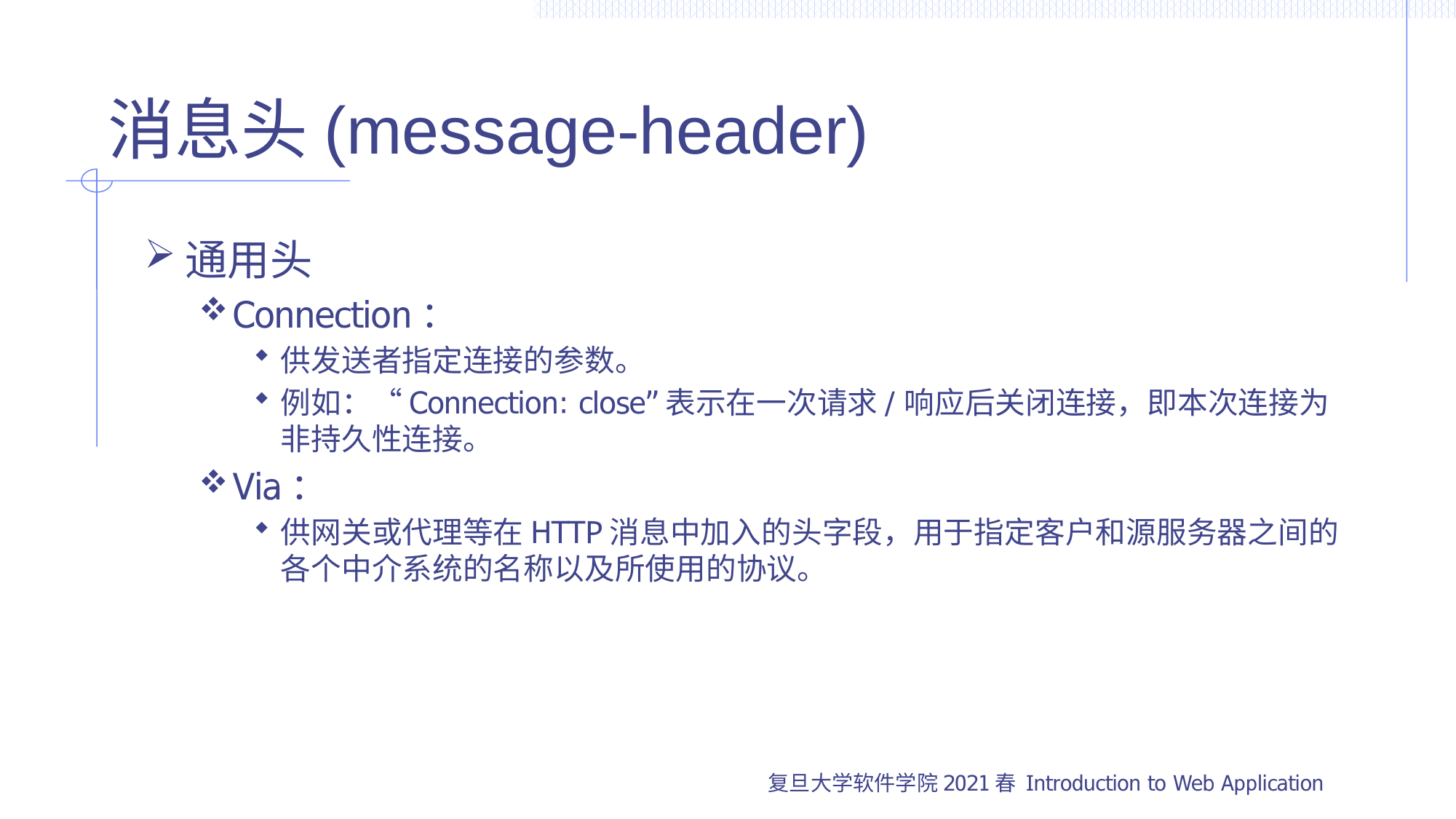

# 消息头(message-header)
通用头
Connection：
供发送者指定连接的参数。
例如：“Connection: close”表示在一次请求/响应后关闭连接，即本次连接为非持久性连接。
Via：
供网关或代理等在HTTP消息中加入的头字段，用于指定客户和源服务器之间的各个中介系统的名称以及所使用的协议。